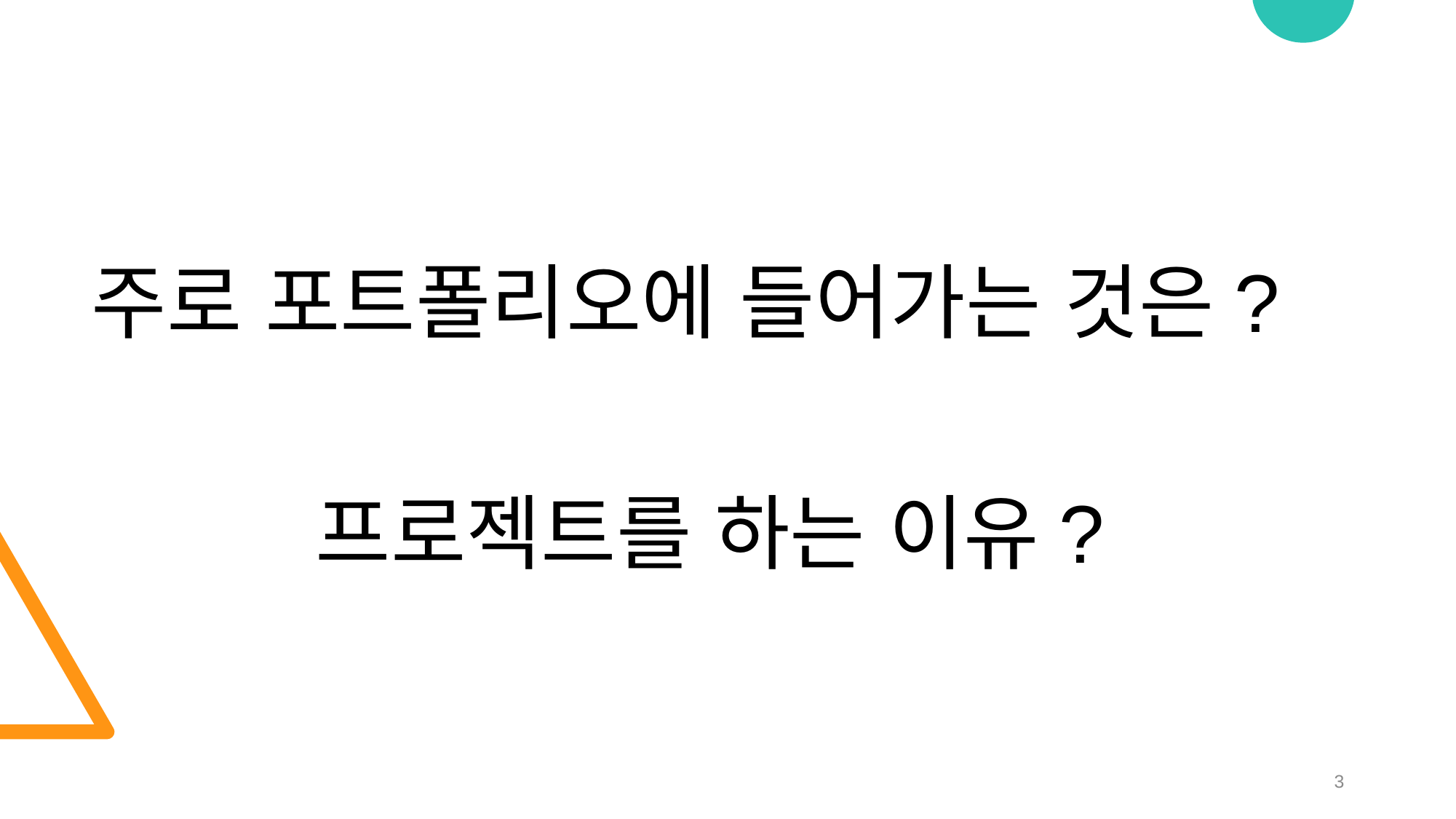

주로 포트폴리오에 들어가는 것은?
프로젝트를 하는 이유?
3